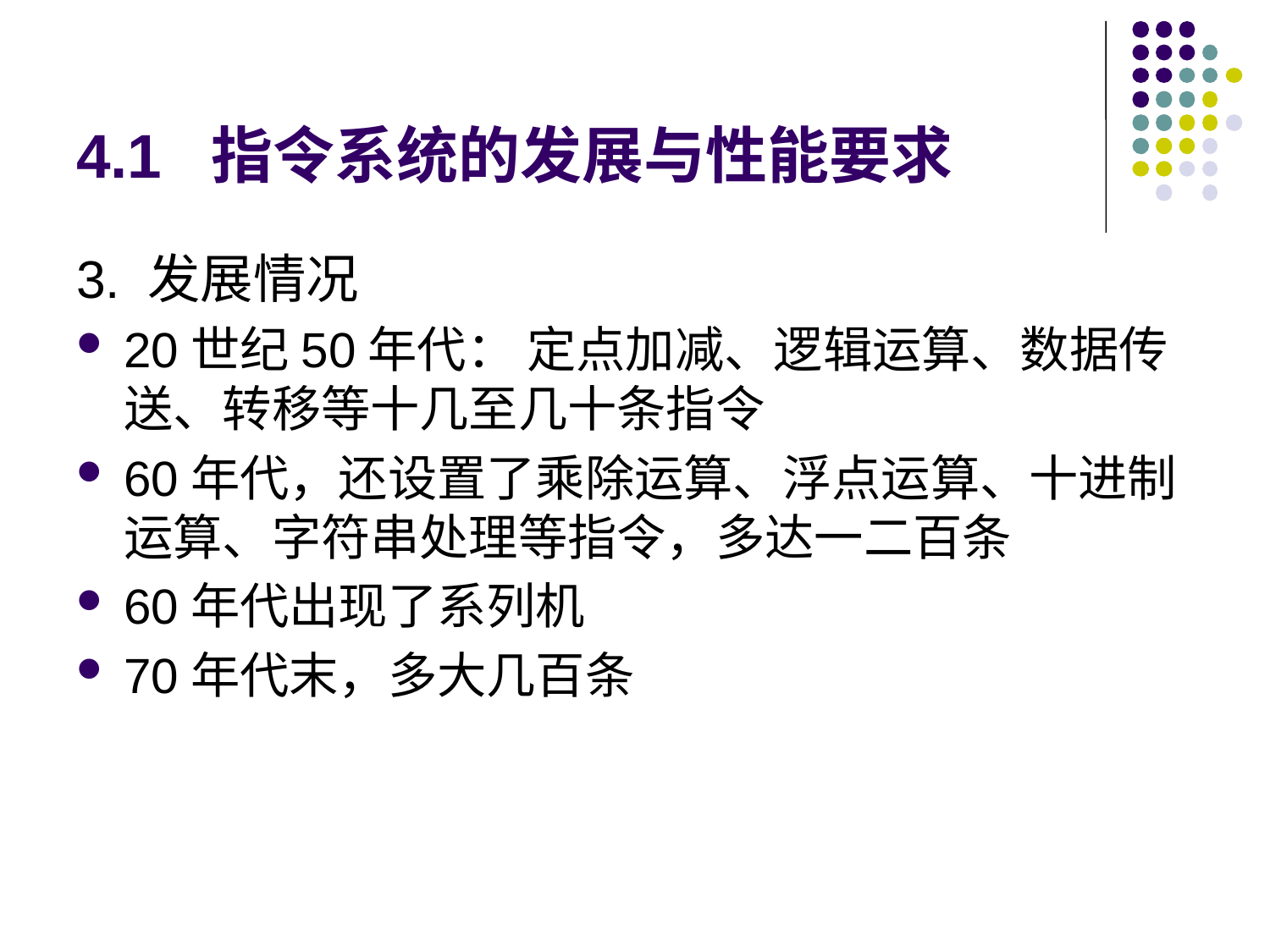

# 4.1  指令系统的发展与性能要求
3. 发展情况
20世纪50年代： 定点加减、逻辑运算、数据传送、转移等十几至几十条指令
60年代，还设置了乘除运算、浮点运算、十进制运算、字符串处理等指令，多达一二百条
60年代出现了系列机
70年代末，多大几百条
6